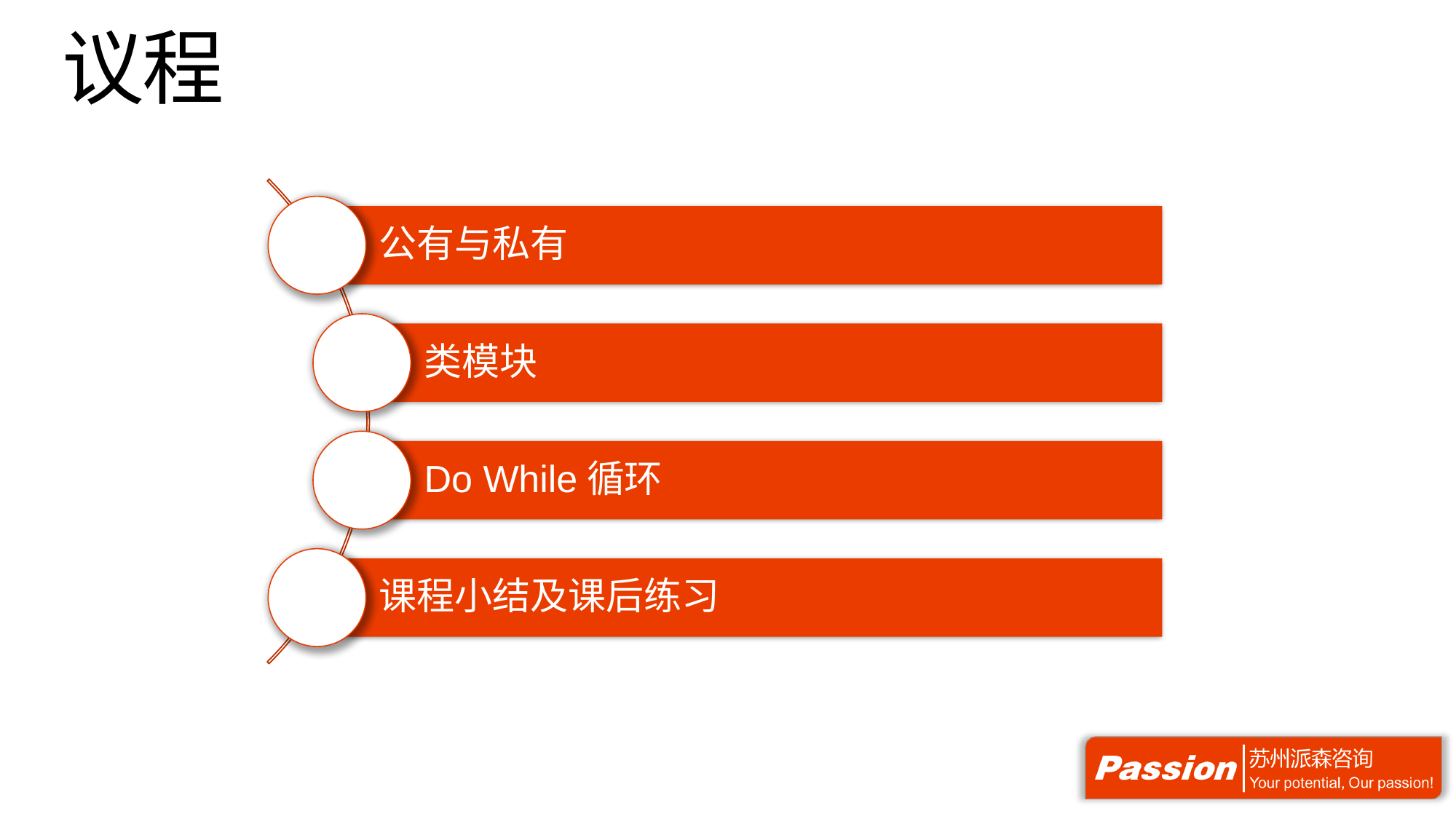

# 议程
公有与私有
类模块
Do While循环
课程小结及课后练习